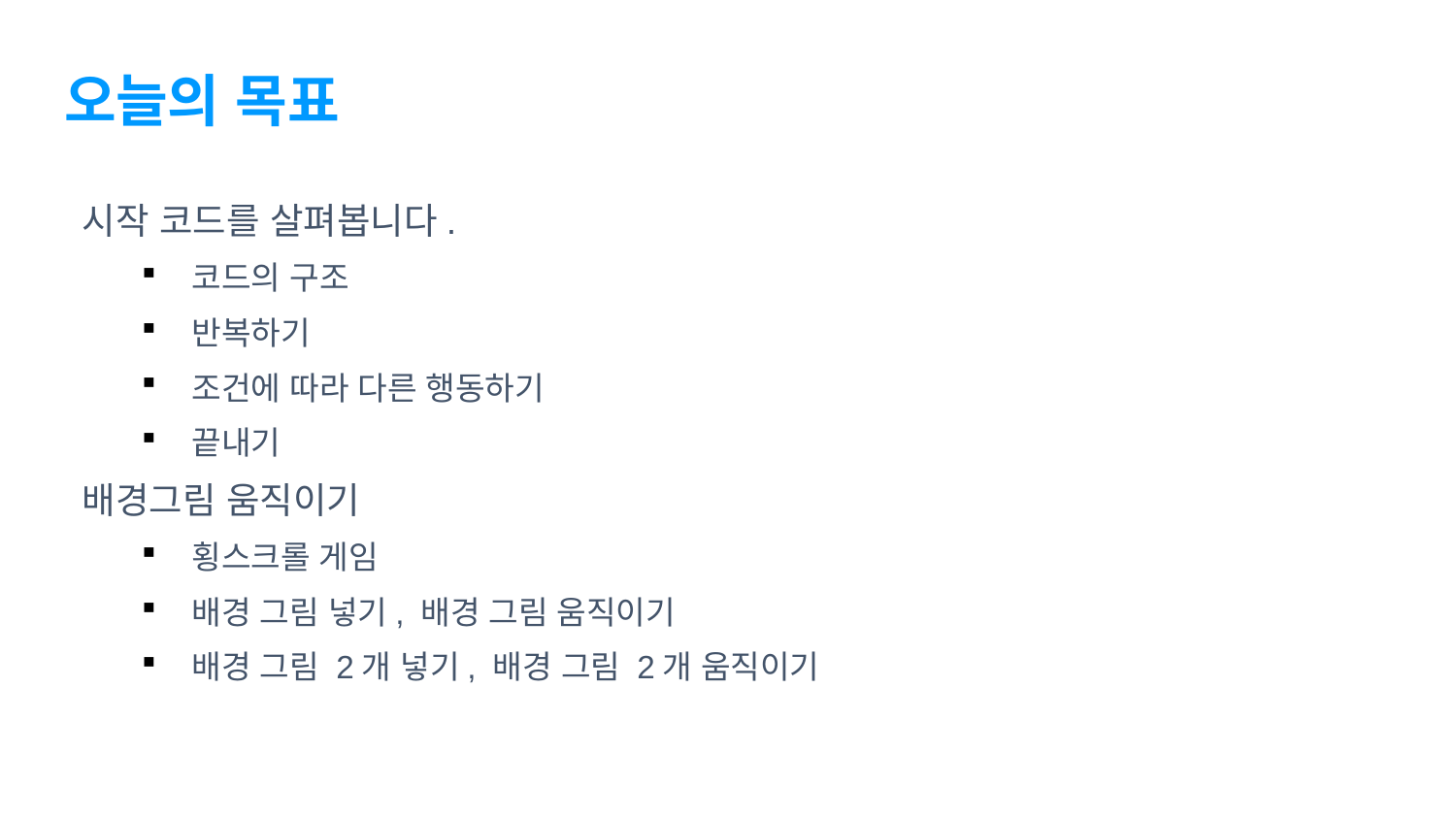

# 오늘의 목표
시작 코드를 살펴봅니다.
코드의 구조
반복하기
조건에 따라 다른 행동하기
끝내기
배경그림 움직이기
횡스크롤 게임
배경 그림 넣기, 배경 그림 움직이기
배경 그림 2개 넣기, 배경 그림 2개 움직이기